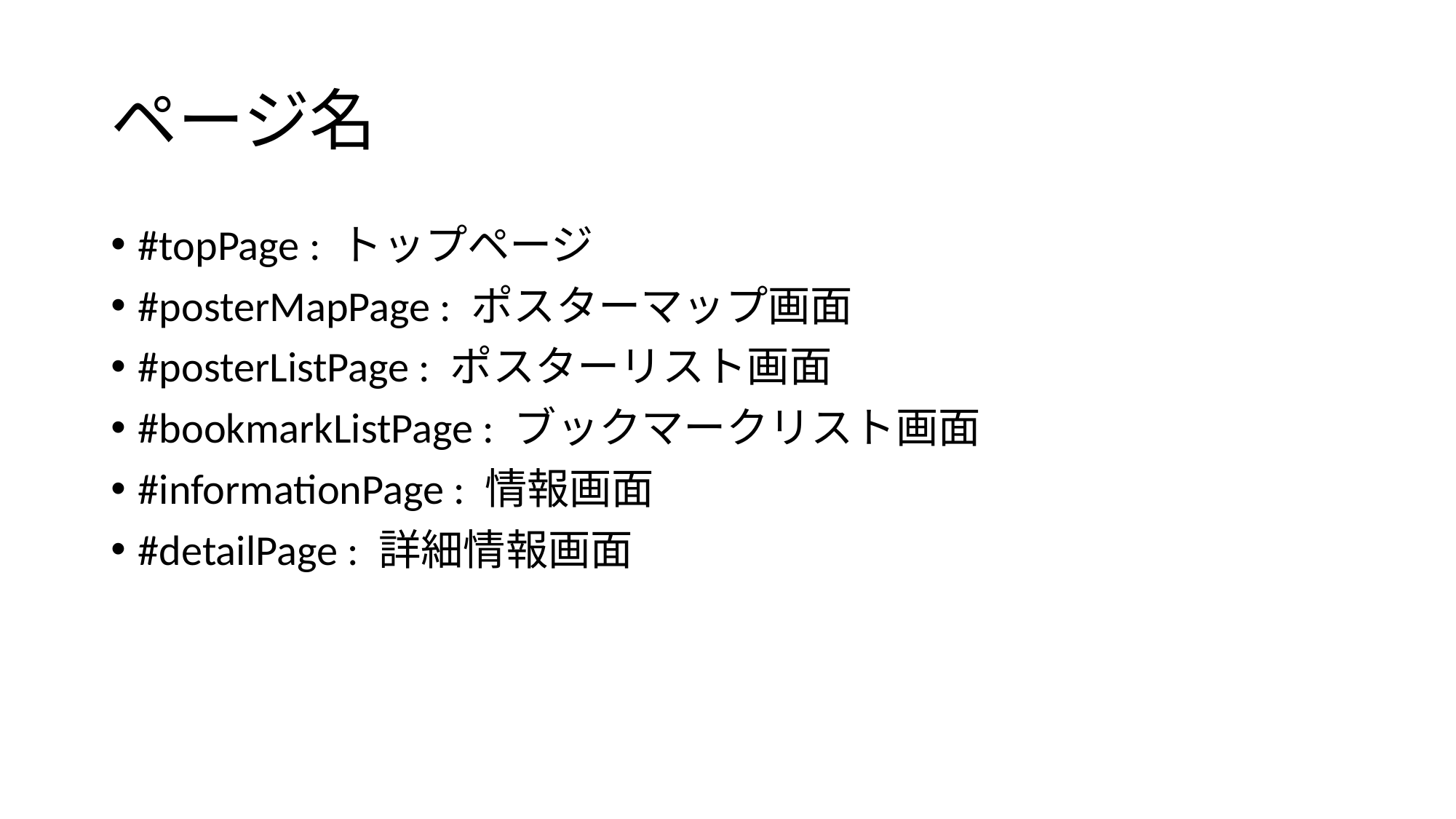

# ページ名
#topPage : トップページ
#posterMapPage : ポスターマップ画面
#posterListPage : ポスターリスト画面
#bookmarkListPage : ブックマークリスト画面
#informationPage : 情報画面
#detailPage : 詳細情報画面